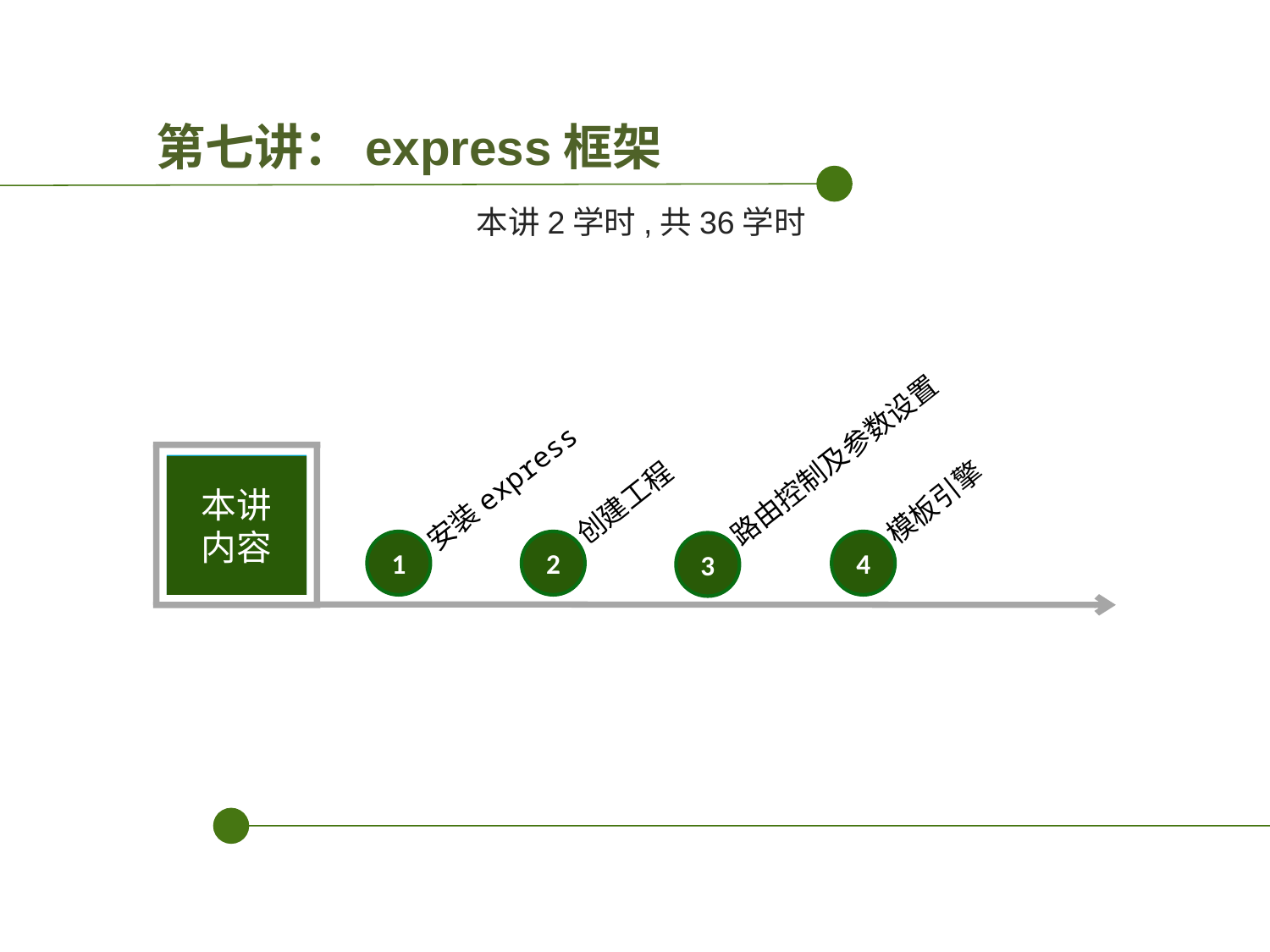

第七讲：express框架

本讲2学时,共36学时

安装express
1
模板引擎
4
路由控制及参数设置
3
创建工程
2

培训机构
本讲
内容